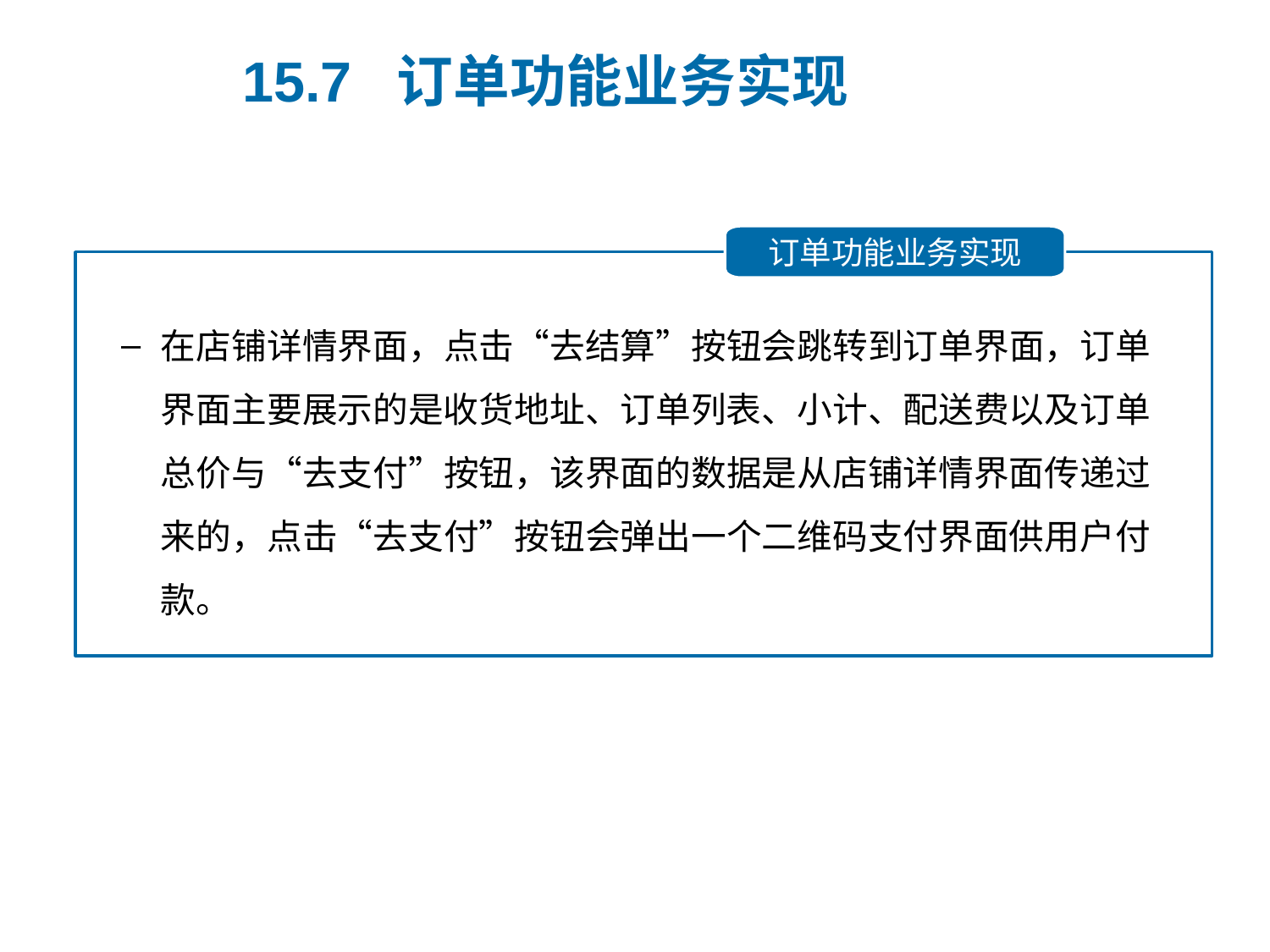

15.7  订单功能业务实现
订单功能业务实现

在店铺详情界面，点击“去结算”按钮会跳转到订单界面，订单界面主要展示的是收货地址、订单列表、小计、配送费以及订单总价与“去支付”按钮，该界面的数据是从店铺详情界面传递过来的，点击“去支付”按钮会弹出一个二维码支付界面供用户付款。